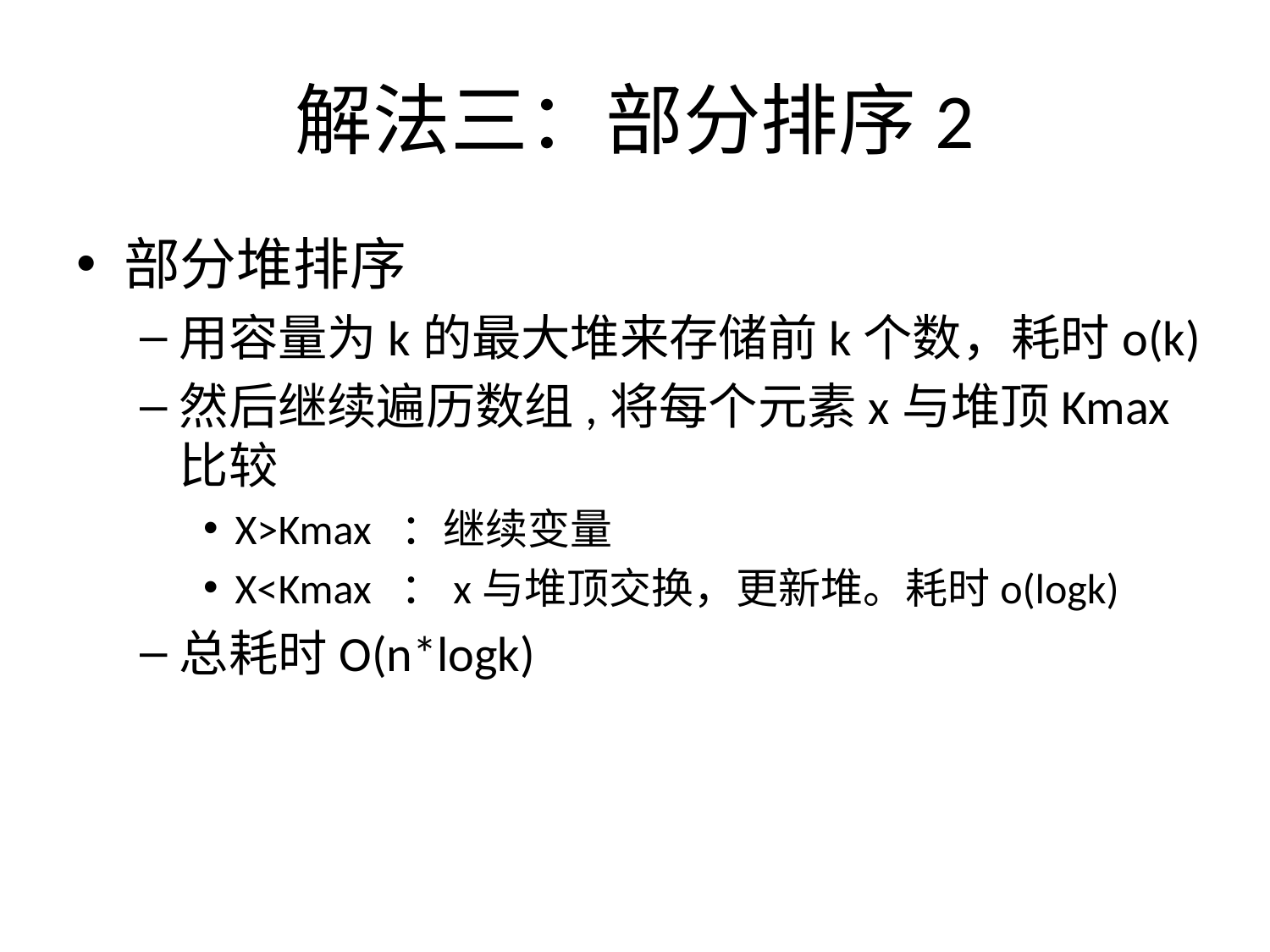

# 解法三：部分排序2
部分堆排序
用容量为k的最大堆来存储前k个数，耗时o(k)
然后继续遍历数组,将每个元素x与堆顶Kmax比较
X>Kmax  ：继续变量
X<Kmax  ：x与堆顶交换，更新堆。耗时o(logk)
总耗时O(n*logk)